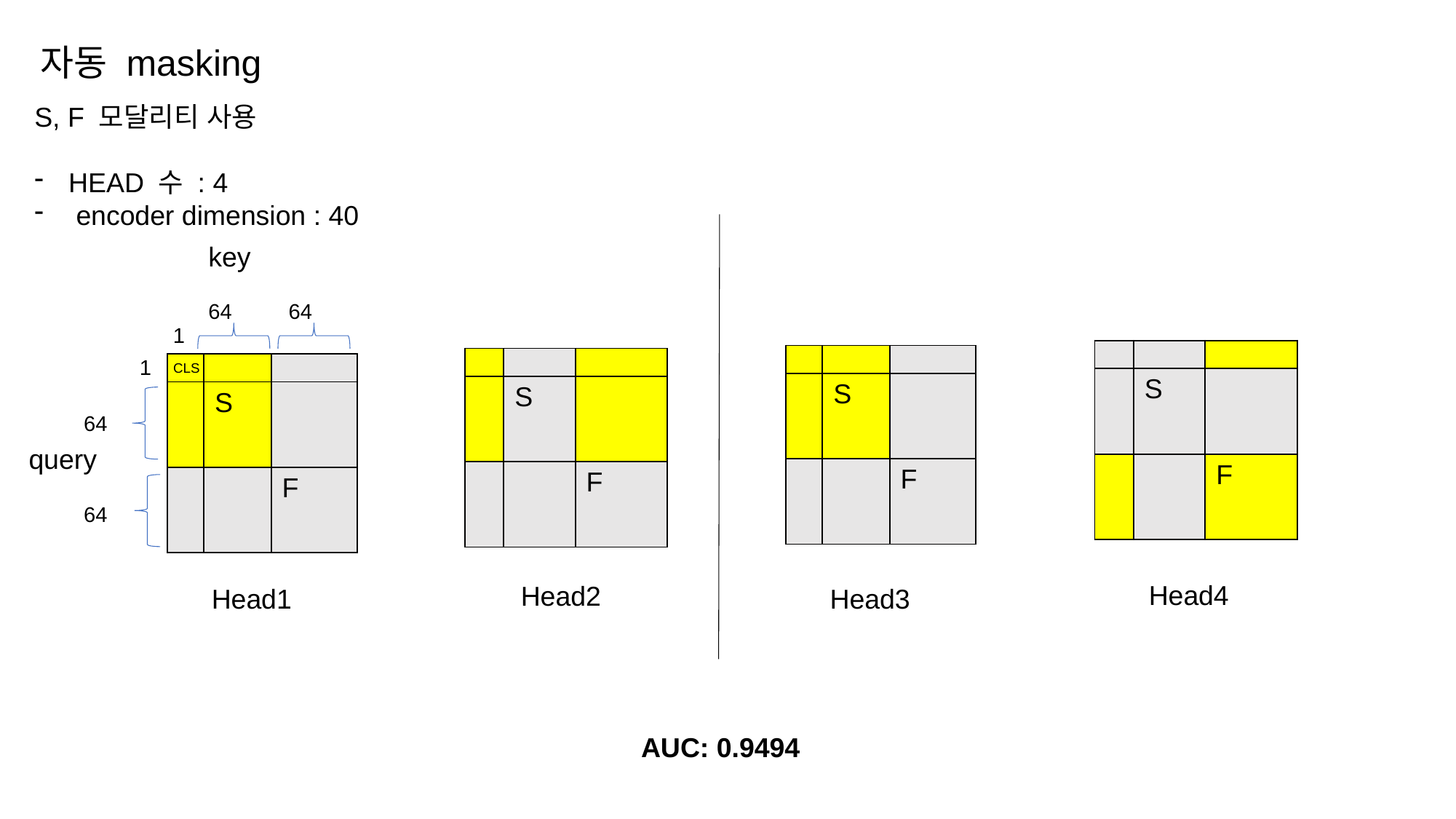

# 자동 masking
S, F 모달리티 사용

HEAD 수 : 4
 encoder dimension : 40
key
64
64

1
|  |  |  |
| --- | --- | --- |
|  | S |  |
|  |  | F |
|  |  |  |
| --- | --- | --- |
|  | S |  |
|  |  | F |
|  |  |  |
| --- | --- | --- |
|  | S |  |
|  |  | F |
1
CLS
|  |  |  |
| --- | --- | --- |
|  | S |  |
|  |  | F |

64
query

64
Head4
Head2
Head1
Head3
AUC: 0.9494
2